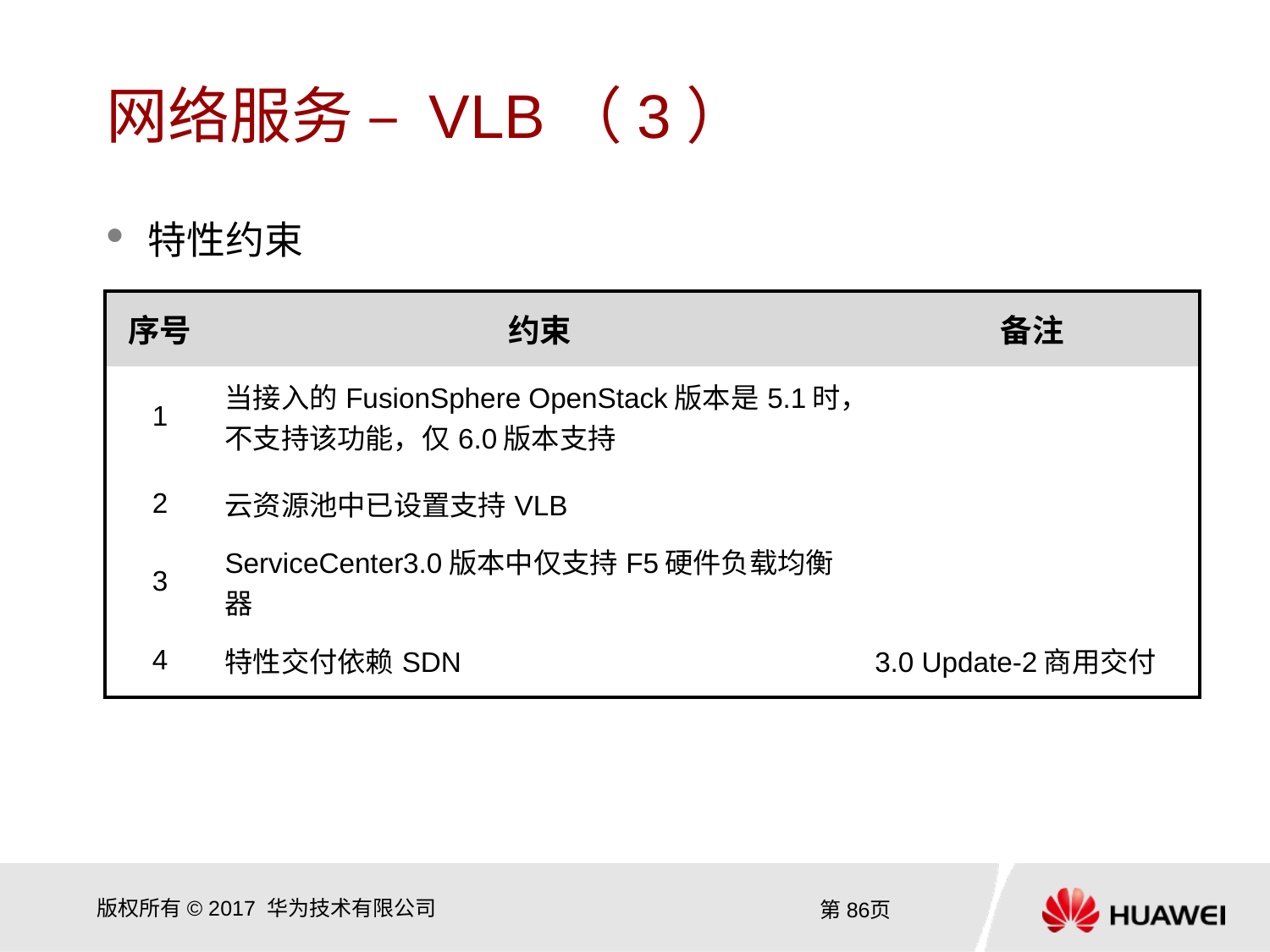

# 网络服务 – VLB（3）
特性约束

| 序号 | 约束 | 备注 |
| --- | --- | --- |
| 1 | 当接入的FusionSphere OpenStack版本是5.1时，不支持该功能，仅6.0版本支持 |  |
| 2 | 云资源池中已设置支持VLB |  |
| 3 | ServiceCenter3.0版本中仅支持F5硬件负载均衡器 |  |
| 4 | 特性交付依赖SDN | 3.0 Update-2商用交付 |